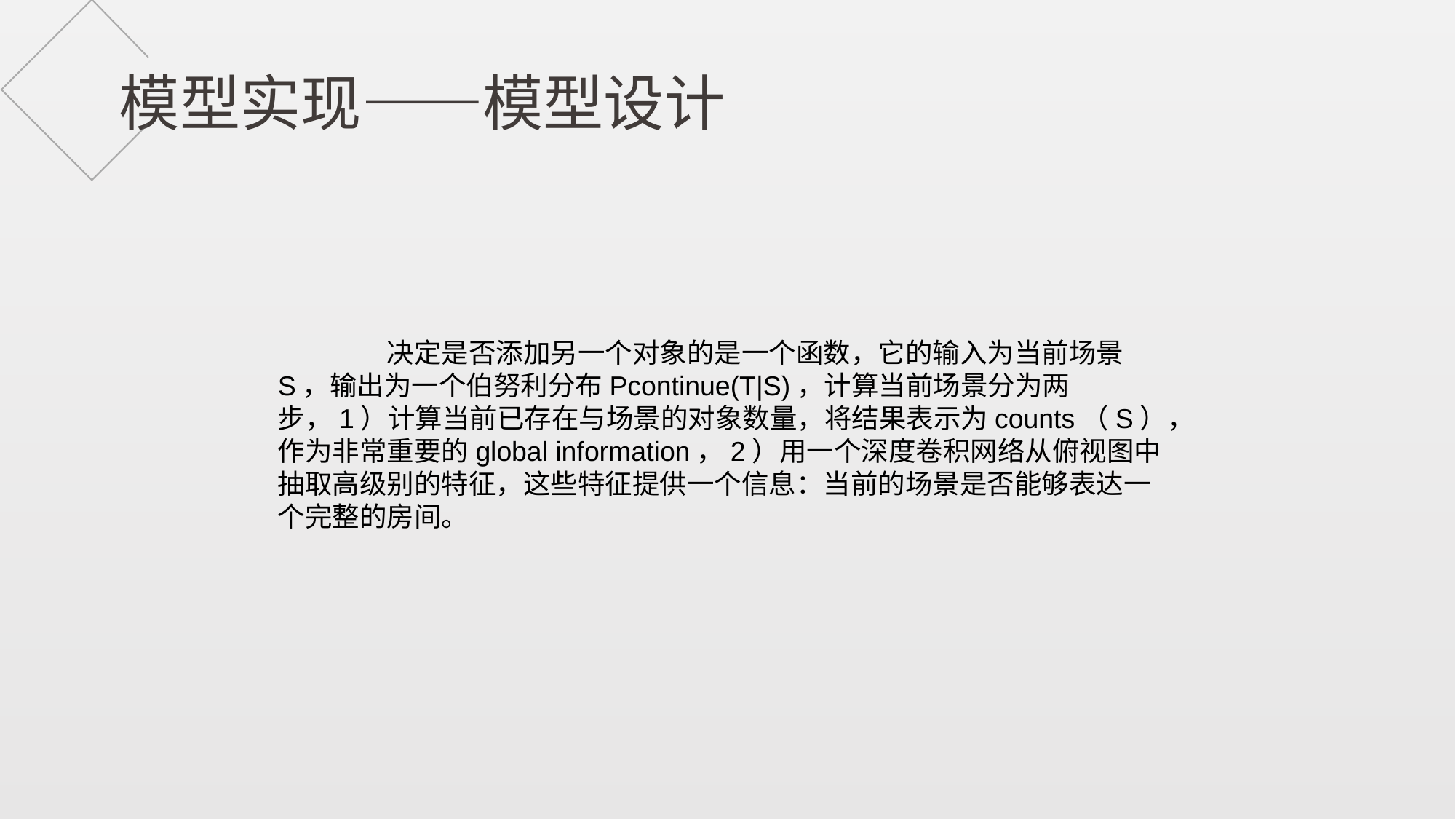

模型实现——模型设计
	决定是否添加另一个对象的是一个函数，它的输入为当前场景S，输出为一个伯努利分布Pcontinue(T|S)，计算当前场景分为两步，1）计算当前已存在与场景的对象数量，将结果表示为counts（S），作为非常重要的global information，2）用一个深度卷积网络从俯视图中抽取高级别的特征，这些特征提供一个信息：当前的场景是否能够表达一个完整的房间。